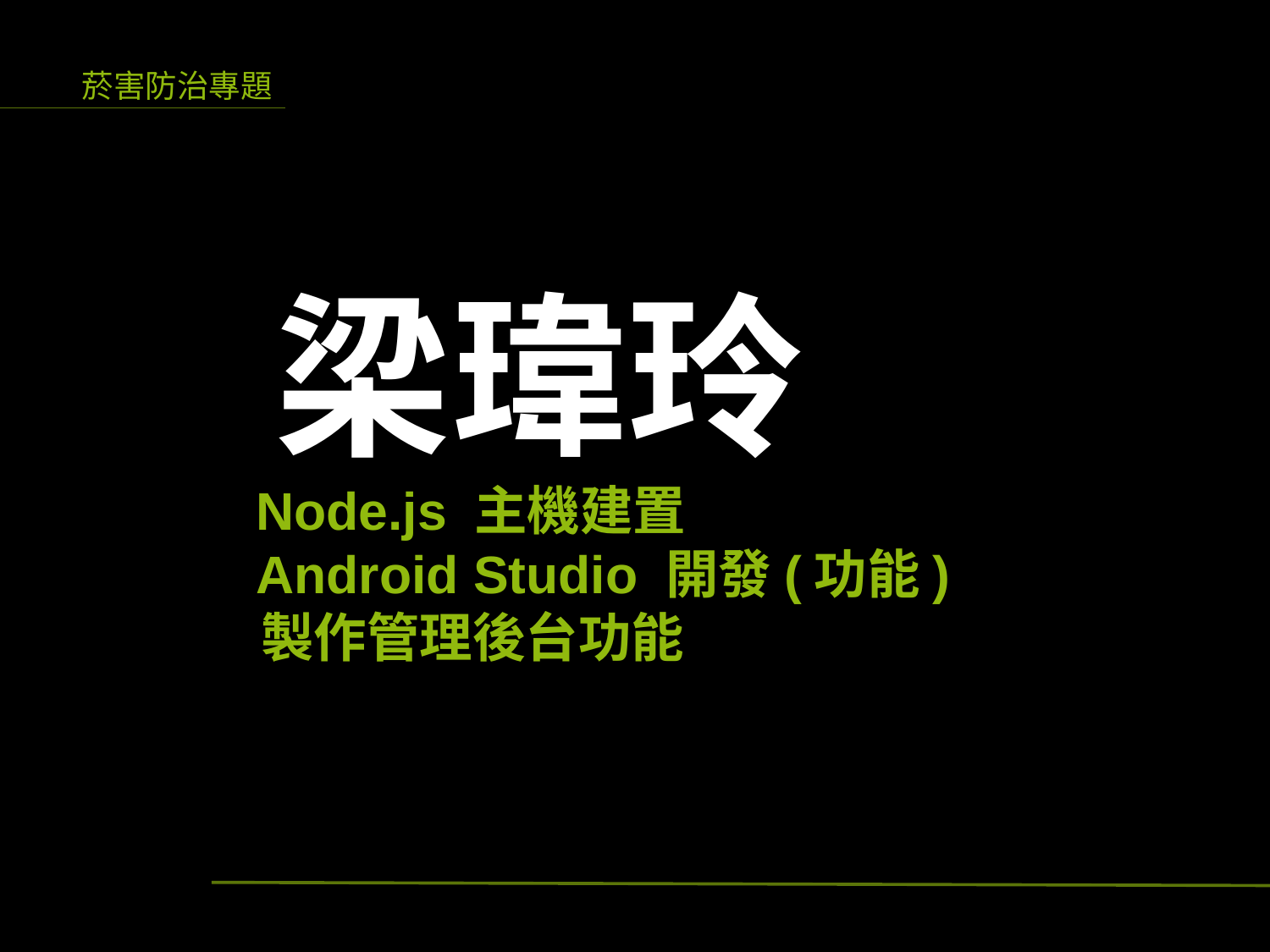

梁瑋玲
Node.js 主機建置
Android Studio 開發(功能)
  製作管理後台功能
11